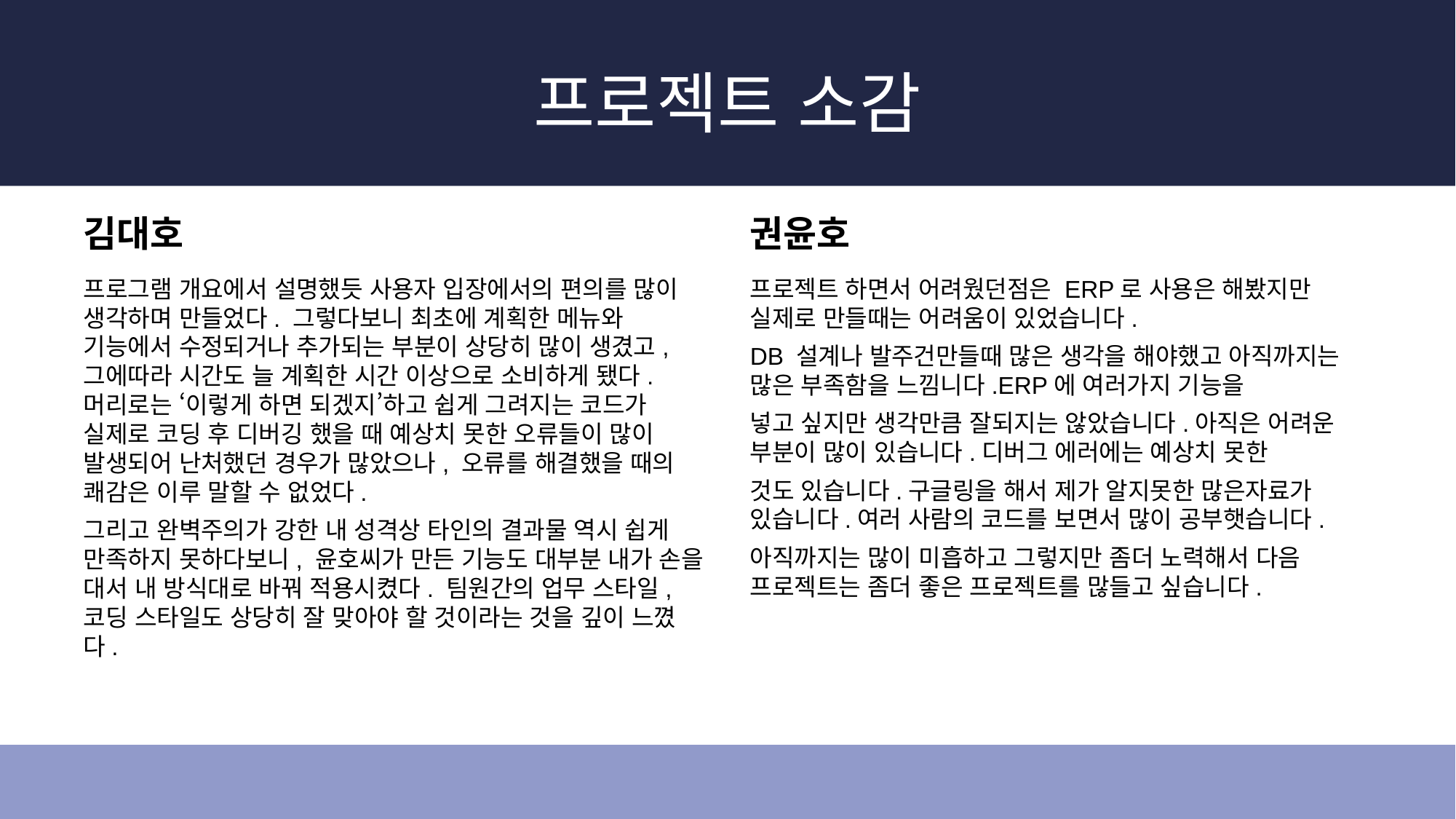

# 프로젝트 소감
김대호
권윤호
프로그램 개요에서 설명했듯 사용자 입장에서의 편의를 많이 생각하며 만들었다. 그렇다보니 최초에 계획한 메뉴와 기능에서 수정되거나 추가되는 부분이 상당히 많이 생겼고, 그에따라 시간도 늘 계획한 시간 이상으로 소비하게 됐다. 머리로는 ‘이렇게 하면 되겠지’하고 쉽게 그려지는 코드가 실제로 코딩 후 디버깅 했을 때 예상치 못한 오류들이 많이 발생되어 난처했던 경우가 많았으나, 오류를 해결했을 때의 쾌감은 이루 말할 수 없었다.
그리고 완벽주의가 강한 내 성격상 타인의 결과물 역시 쉽게 만족하지 못하다보니, 윤호씨가 만든 기능도 대부분 내가 손을 대서 내 방식대로 바꿔 적용시켰다. 팀원간의 업무 스타일, 코딩 스타일도 상당히 잘 맞아야 할 것이라는 것을 깊이 느꼈다.
프로젝트 하면서 어려웠던점은 ERP로 사용은 해봤지만 실제로 만들때는 어려움이 있었습니다.
DB 설계나 발주건만들때 많은 생각을 해야했고 아직까지는 많은 부족함을 느낌니다.ERP에 여러가지 기능을
넣고 싶지만 생각만큼 잘되지는 않았습니다.아직은 어려운 부분이 많이 있습니다.디버그 에러에는 예상치 못한
것도 있습니다.구글링을 해서 제가 알지못한 많은자료가 있습니다.여러 사람의 코드를 보면서 많이 공부햇습니다.
아직까지는 많이 미흡하고 그렇지만 좀더 노력해서 다음 프로젝트는 좀더 좋은 프로젝트를 많들고 싶습니다.